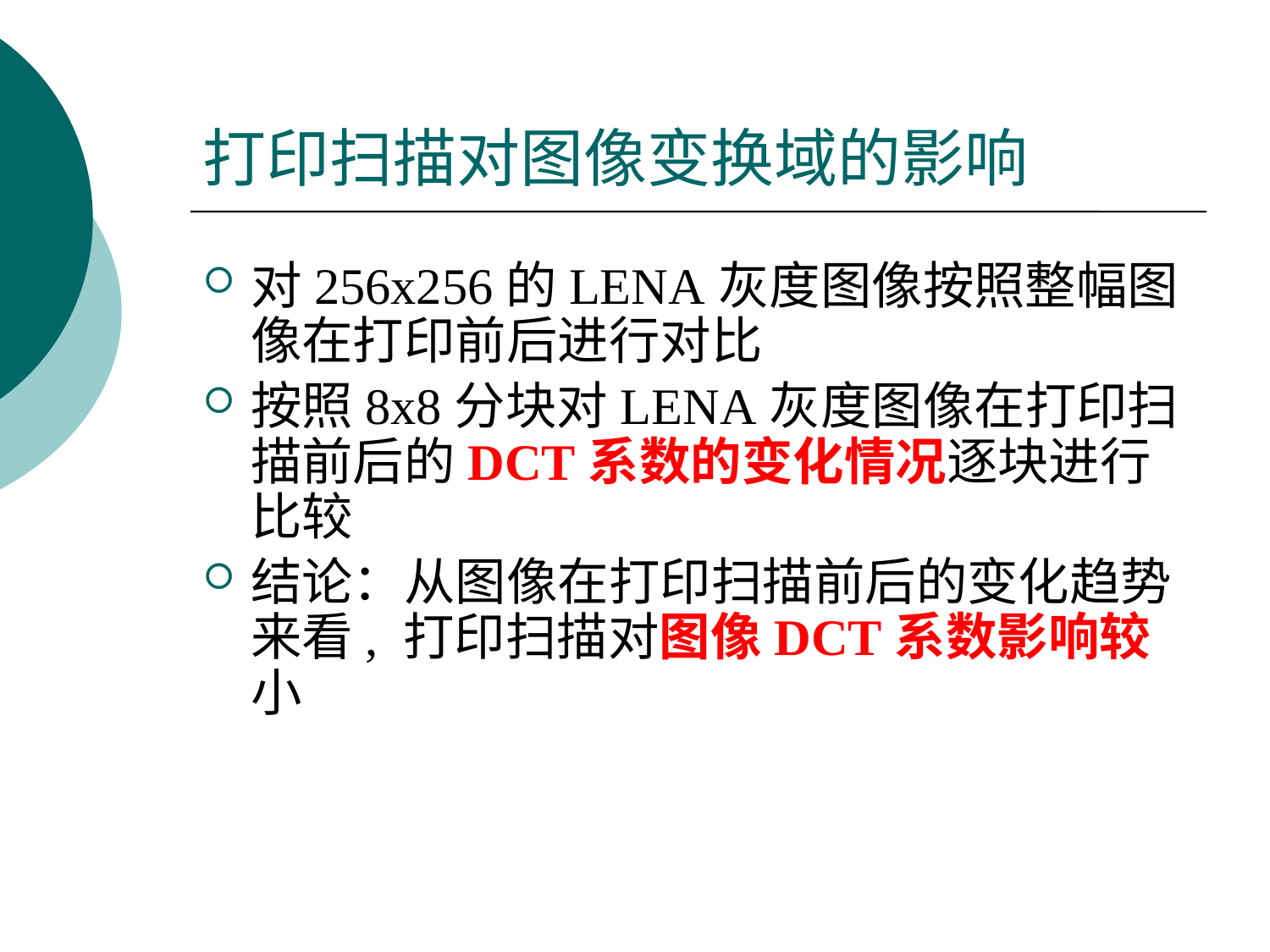

# 打印扫描对图像变换域的影响
对256x256的LENA灰度图像按照整幅图像在打印前后进行对比
按照8x8分块对LENA灰度图像在打印扫描前后的DCT系数的变化情况逐块进行比较
结论：从图像在打印扫描前后的变化趋势来看, 打印扫描对图像DCT系数影响较小